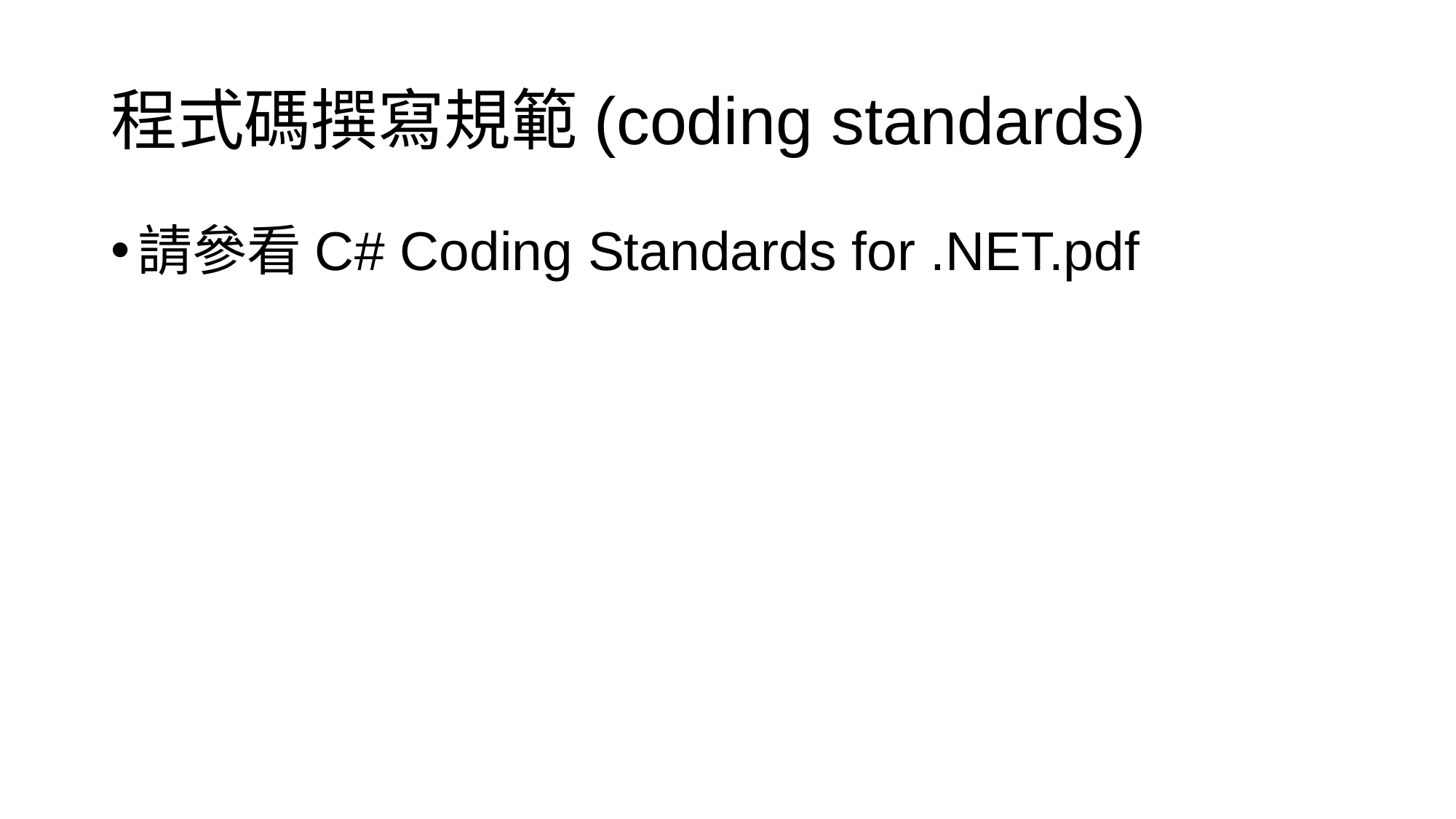

# 程式碼撰寫規範(coding standards)
請參看C# Coding Standards for .NET.pdf